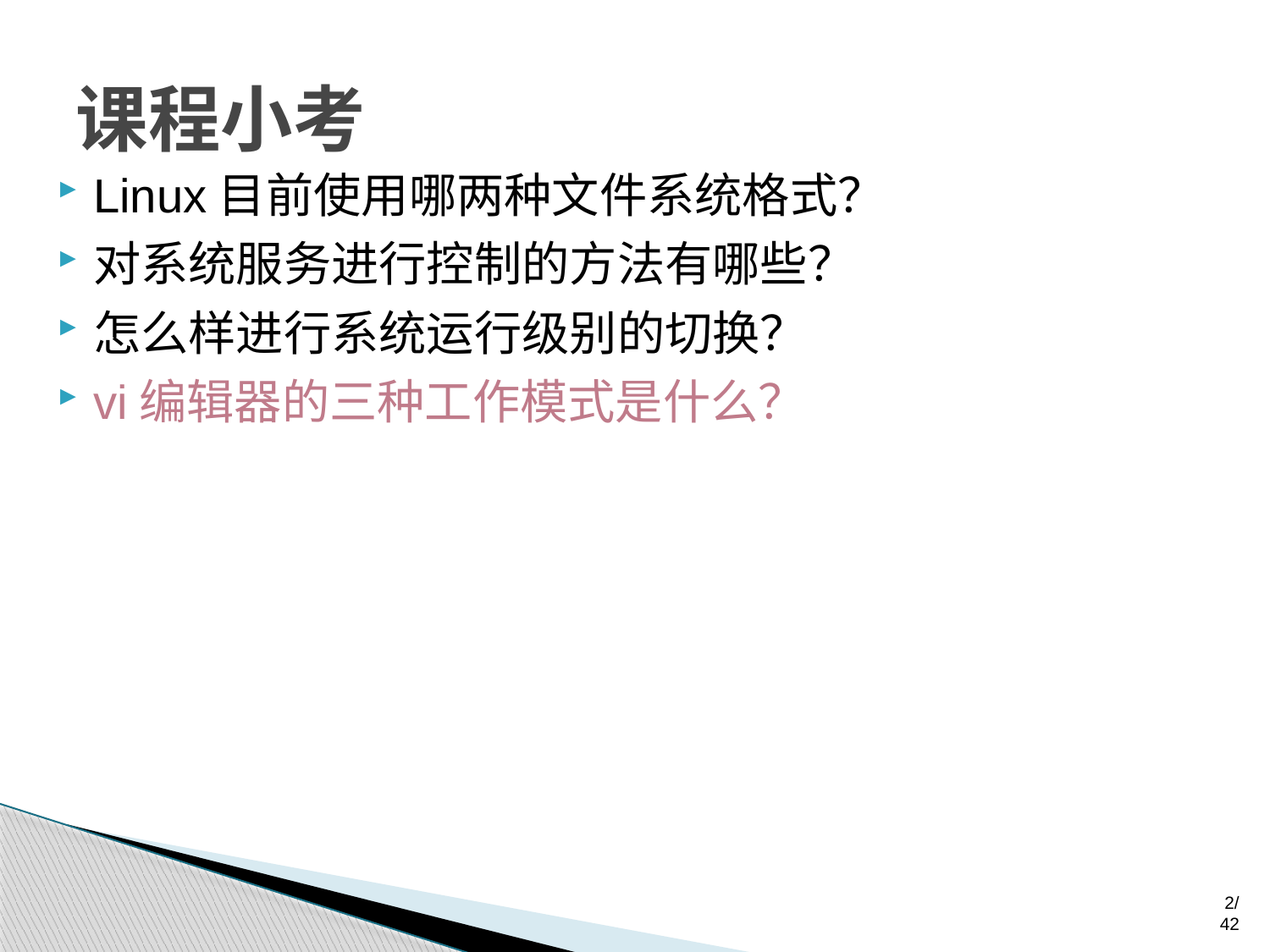

# 课程小考
Linux目前使用哪两种文件系统格式？
对系统服务进行控制的方法有哪些？
怎么样进行系统运行级别的切换？
vi编辑器的三种工作模式是什么？
2/42